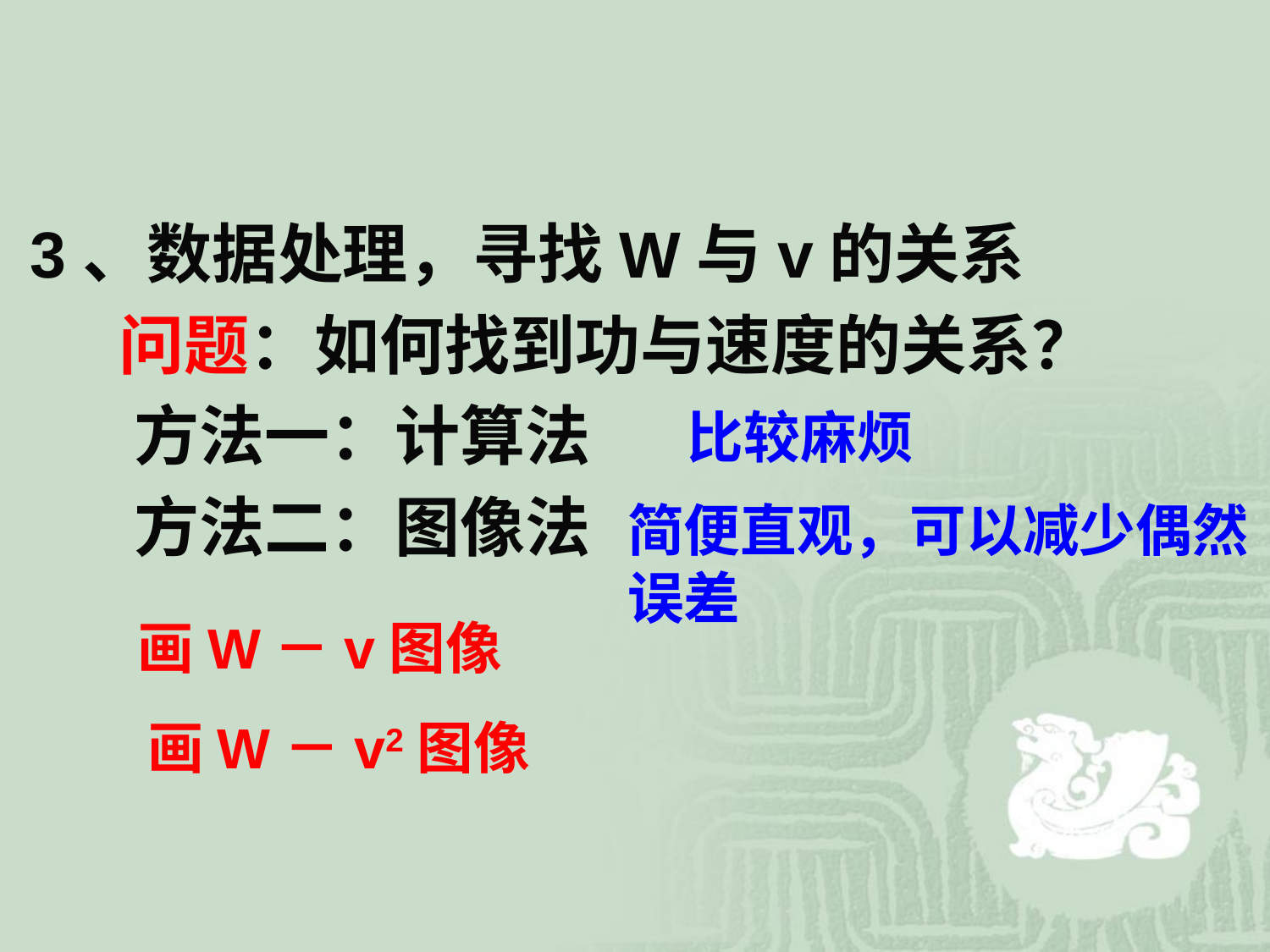

3、数据处理，寻找W与v的关系
      问题：如何找到功与速度的关系？
       方法一：计算法
       方法二：图像法

比较麻烦
简便直观，可以减少偶然误差
画W－v图像
画W－v2图像